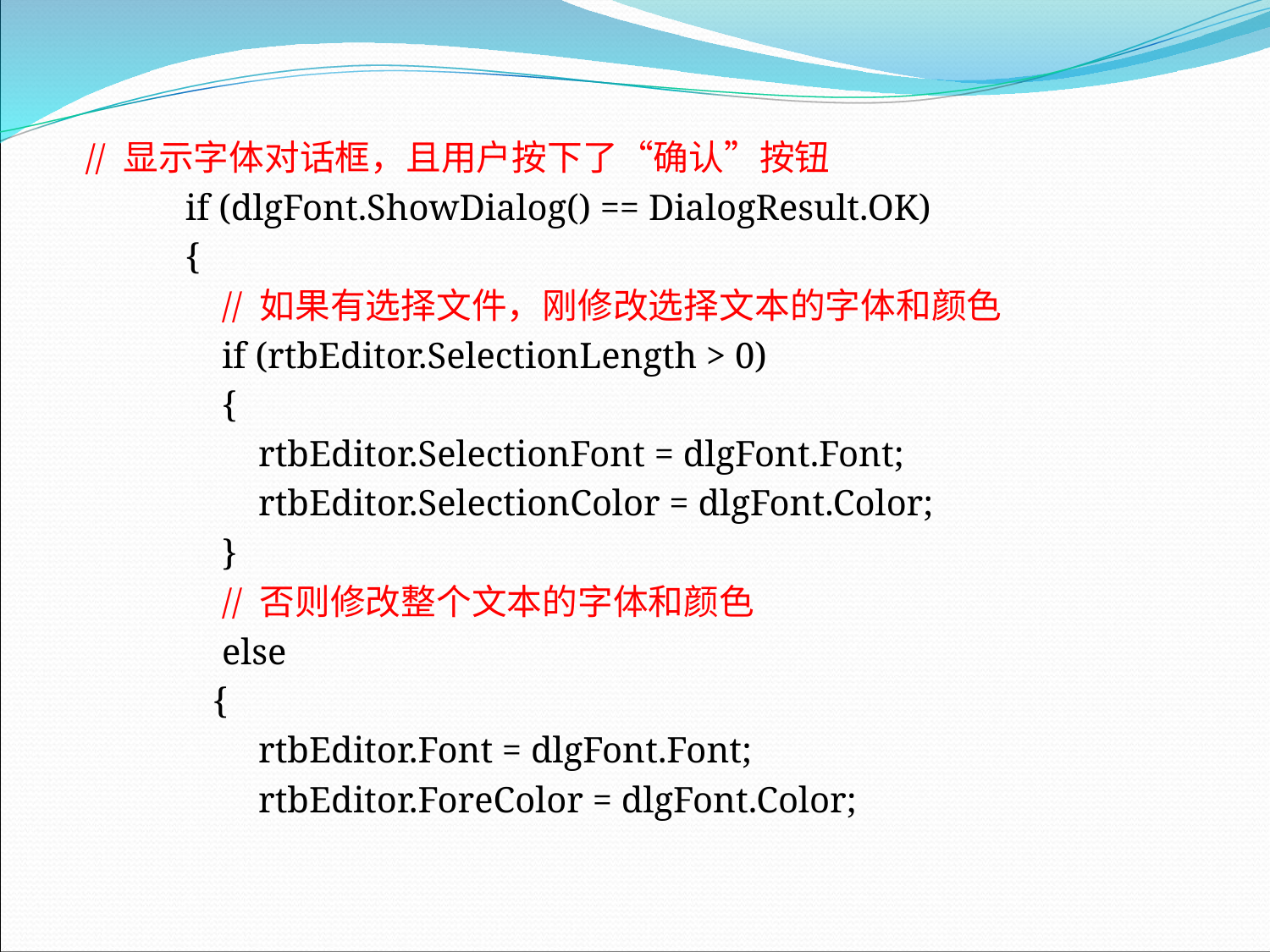

// 显示字体对话框，且用户按下了“确认”按钮
            if (dlgFont.ShowDialog() == DialogResult.OK)
            {
                // 如果有选择文件，刚修改选择文本的字体和颜色
                if (rtbEditor.SelectionLength > 0)
                {
                    rtbEditor.SelectionFont = dlgFont.Font;
                    rtbEditor.SelectionColor = dlgFont.Color;
                }
                // 否则修改整个文本的字体和颜色
                else
               {
                    rtbEditor.Font = dlgFont.Font;
                    rtbEditor.ForeColor = dlgFont.Color;